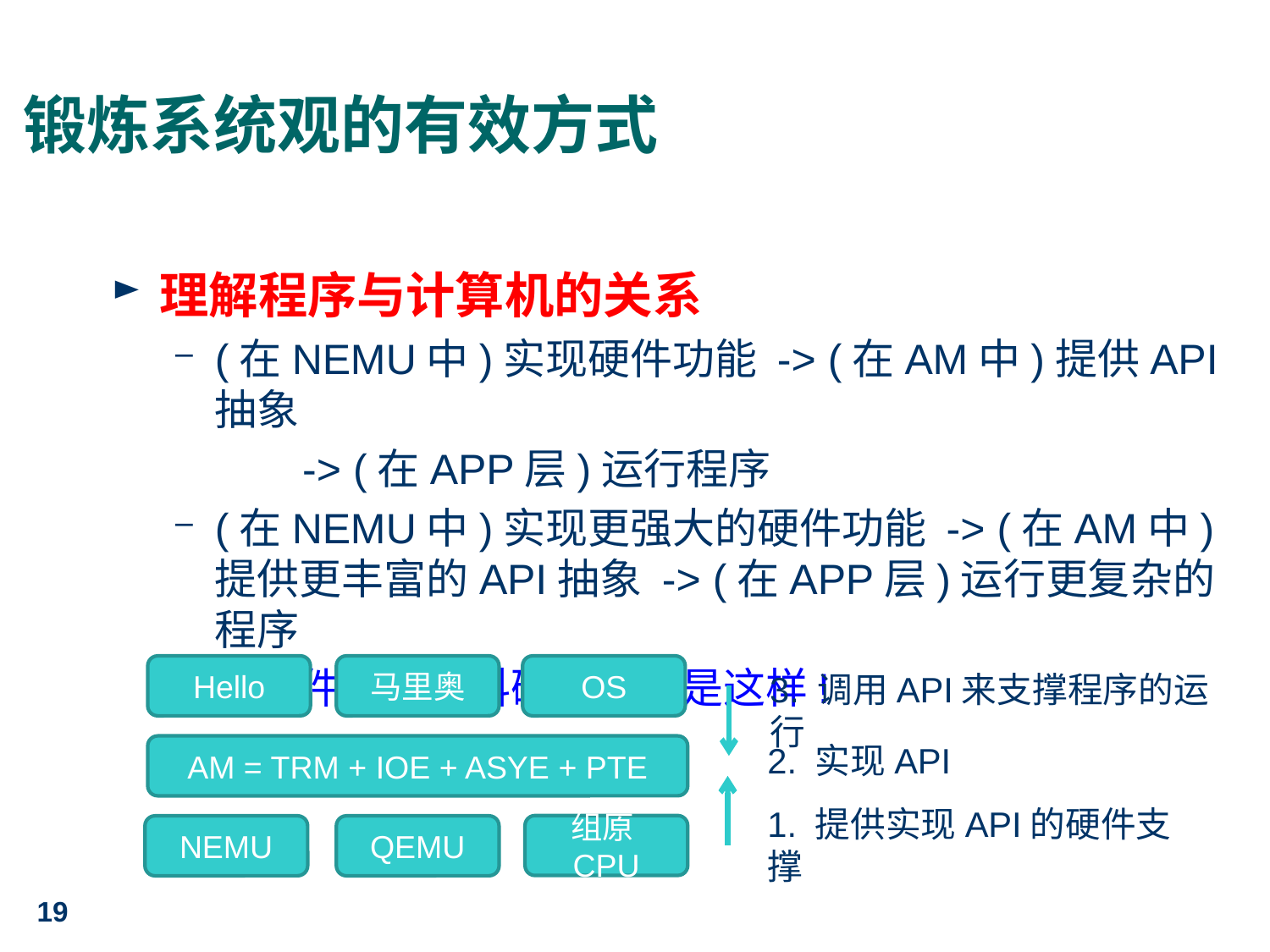

# 锻炼系统观的有效方式
理解程序与计算机的关系
(在NEMU中)实现硬件功能 -> (在AM中)提供API抽象
	-> (在APP层)运行程序
(在NEMU中)实现更强大的硬件功能 -> (在AM中)提供更丰富的API抽象 -> (在APP层)运行更复杂的程序
软硬件协同的科研工作也是这样!
Hello
马里奥
OS
3. 调用API来支撑程序的运行
2. 实现API
AM = TRM + IOE + ASYE + PTE
1. 提供实现API的硬件支撑
组原CPU
NEMU
QEMU
19